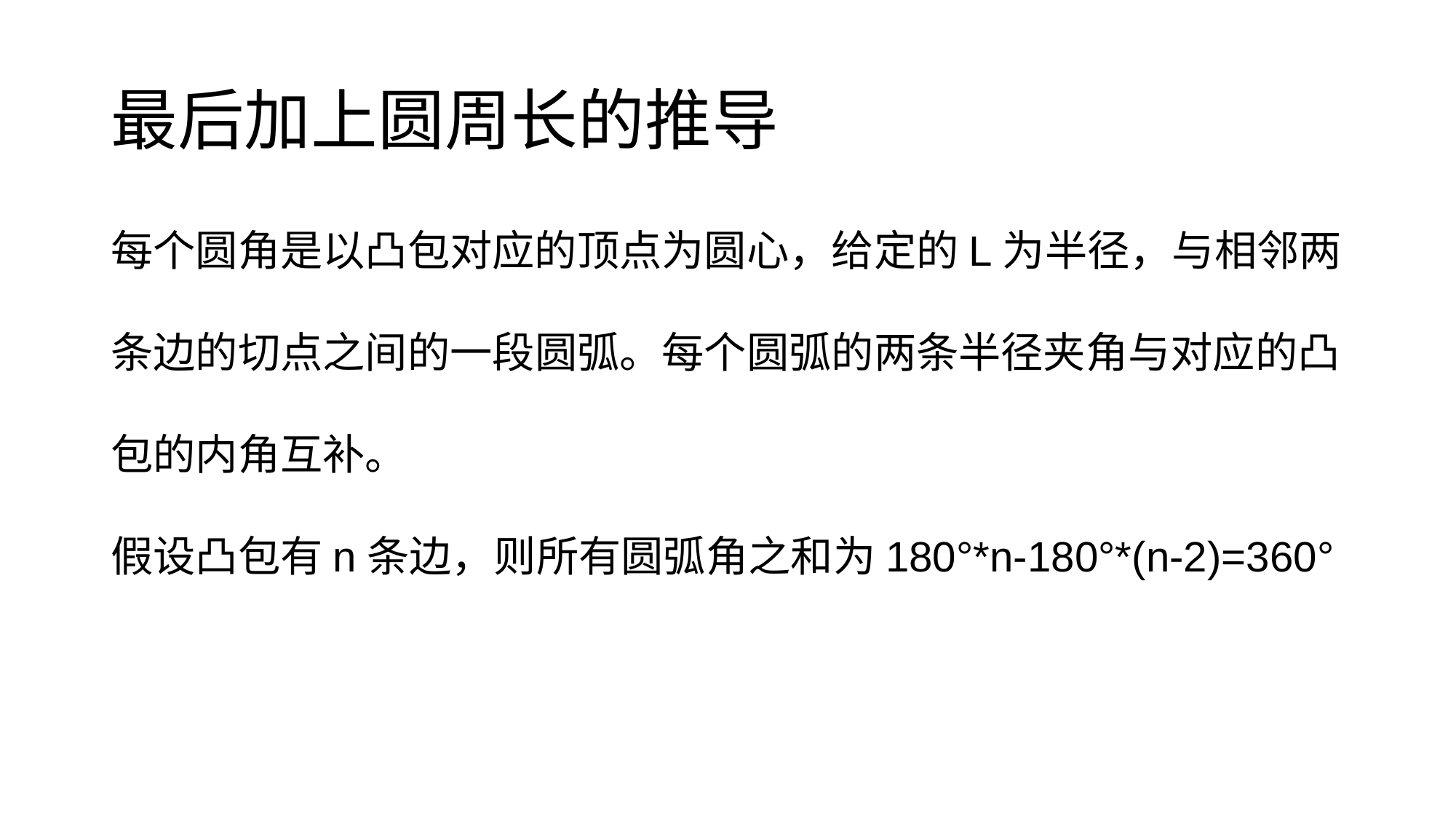

# 最后加上圆周长的推导
每个圆角是以凸包对应的顶点为圆心，给定的L为半径，与相邻两

条边的切点之间的一段圆弧。每个圆弧的两条半径夹角与对应的凸

包的内角互补。

假设凸包有n条边，则所有圆弧角之和为180°*n-180°*(n-2)=360°